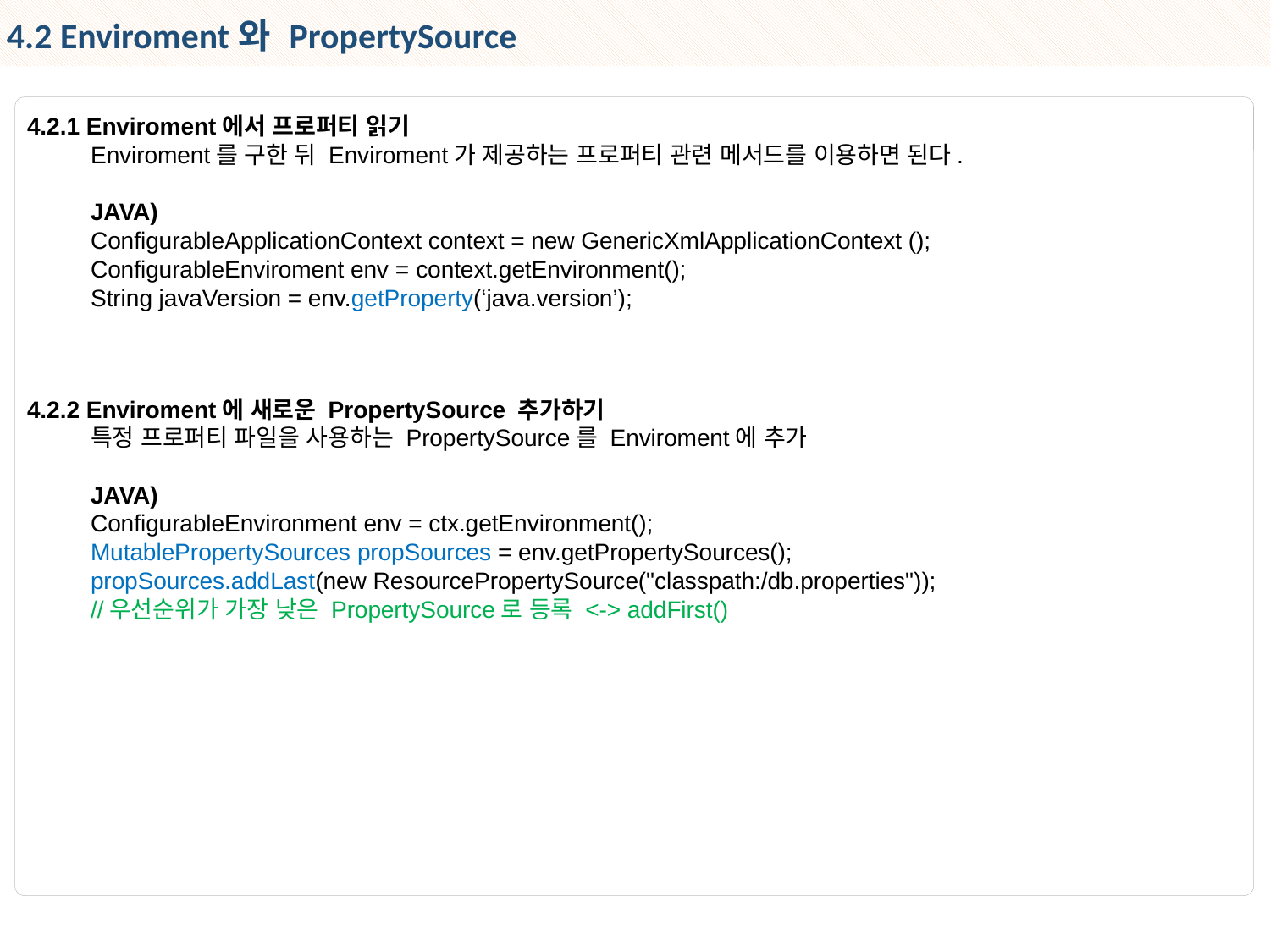

4.2 Enviroment와 PropertySource
4.2.1 Enviroment에서 프로퍼티 읽기
Enviroment를 구한 뒤 Enviroment가 제공하는 프로퍼티 관련 메서드를 이용하면 된다.
JAVA)
ConfigurableApplicationContext context = new GenericXmlApplicationContext ();
ConfigurableEnviroment env = context.getEnvironment();
String javaVersion = env.getProperty(‘java.version’);
4.2.2 Enviroment에 새로운 PropertySource 추가하기
특정 프로퍼티 파일을 사용하는 PropertySource를 Enviroment에 추가
JAVA)
ConfigurableEnvironment env = ctx.getEnvironment();
MutablePropertySources propSources = env.getPropertySources();
propSources.addLast(new ResourcePropertySource("classpath:/db.properties"));
//우선순위가 가장 낮은 PropertySource로 등록 <-> addFirst()